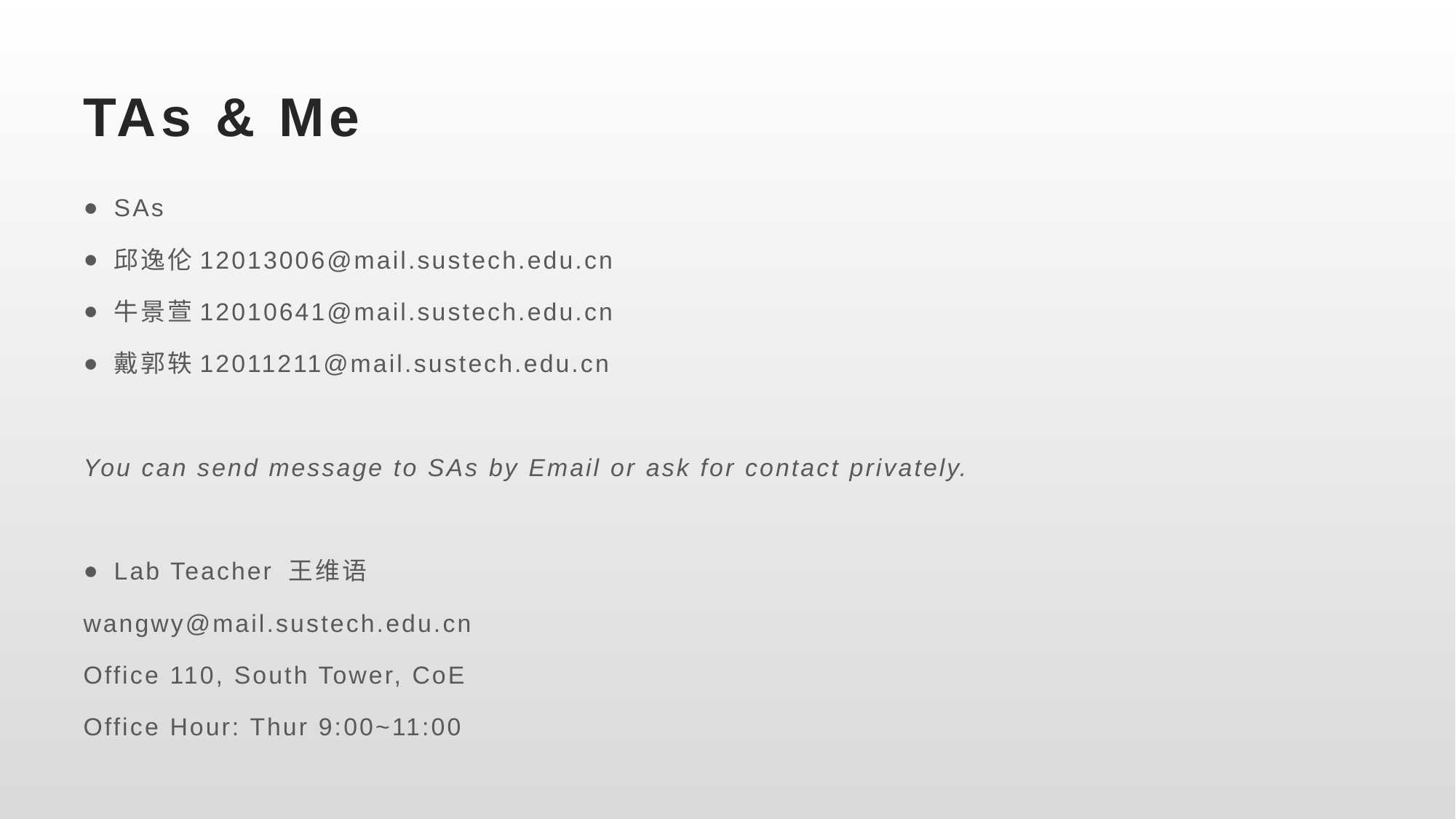

# TAs & Me
SAs
邱逸伦12013006@mail.sustech.edu.cn
牛景萱12010641@mail.sustech.edu.cn
戴郭轶12011211@mail.sustech.edu.cn

You can send message to SAs by Email or ask for contact privately.

Lab Teacher 王维语
wangwy@mail.sustech.edu.cn
Office 110, South Tower, CoE
Office Hour: Thur 9:00~11:00